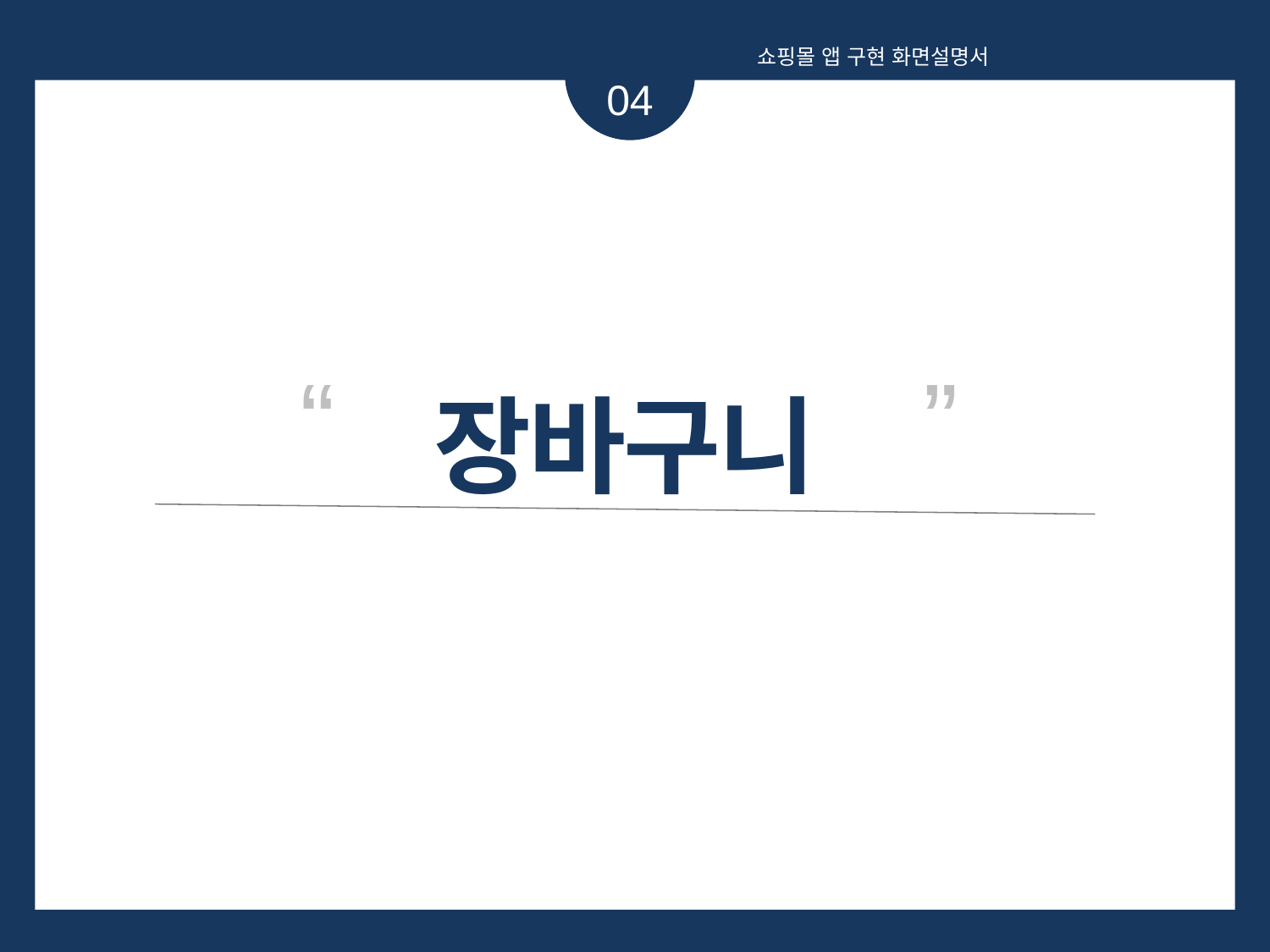

쇼핑몰 앱 구현 화면설명서
04

“                    ”
장바구니